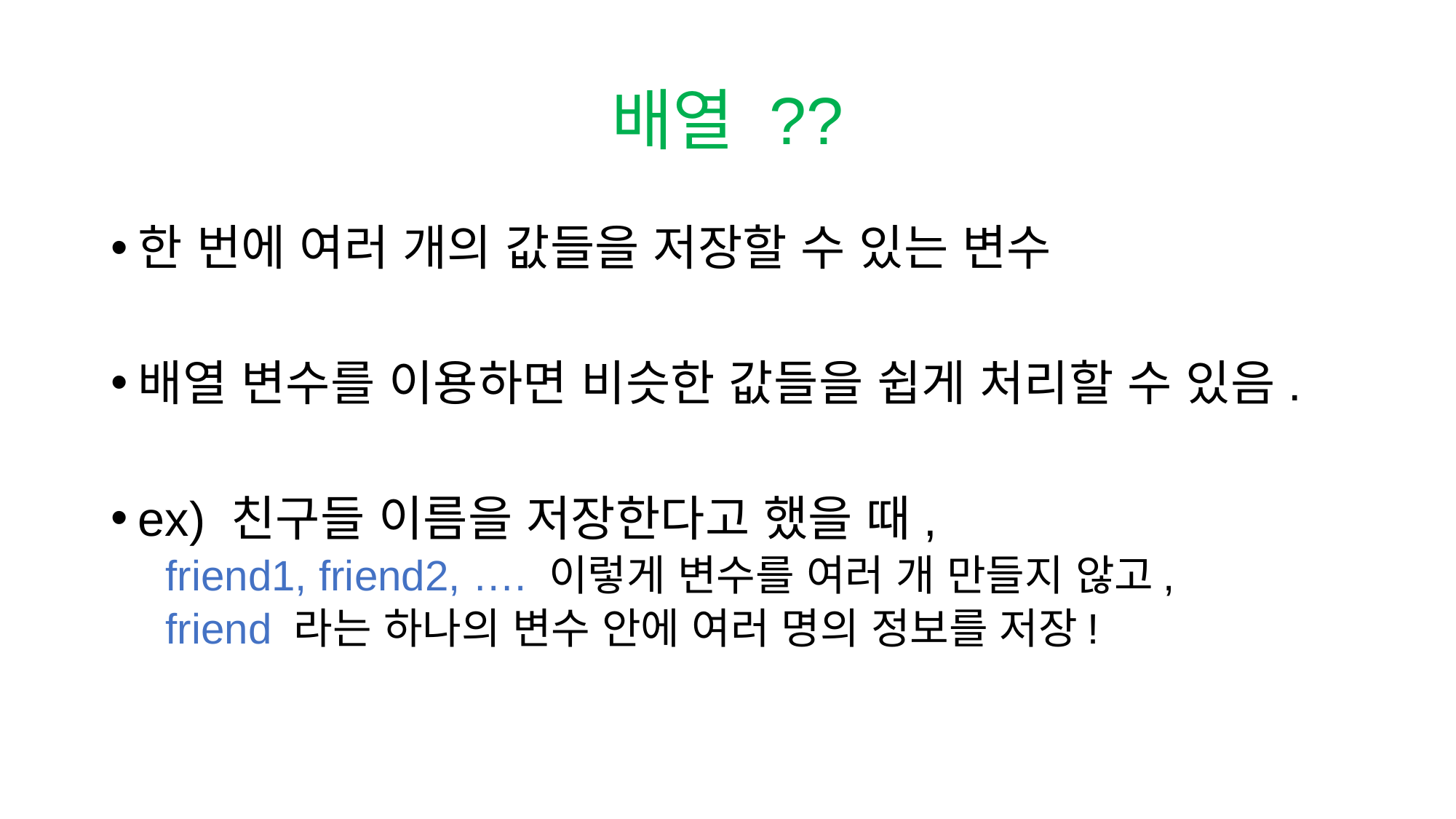

# 배열 ??
한 번에 여러 개의 값들을 저장할 수 있는 변수

배열 변수를 이용하면 비슷한 값들을 쉽게 처리할 수 있음.

ex) 친구들 이름을 저장한다고 했을 때,
friend1, friend2, …. 이렇게 변수를 여러 개 만들지 않고,
friend 라는 하나의 변수 안에 여러 명의 정보를 저장!